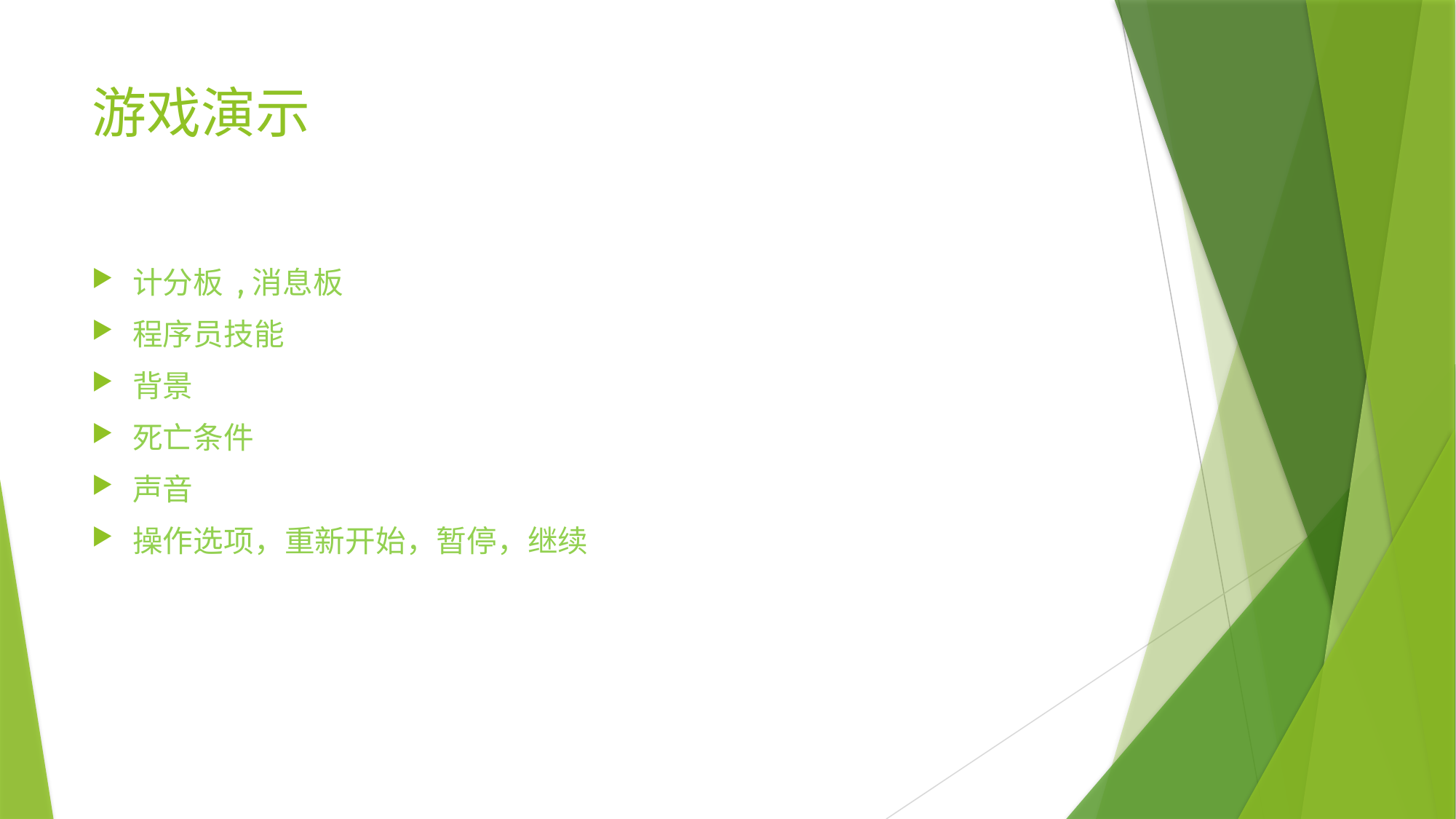

# 游戏演示
计分板 ,消息板
程序员技能
背景
死亡条件
声音
操作选项，重新开始，暂停，继续